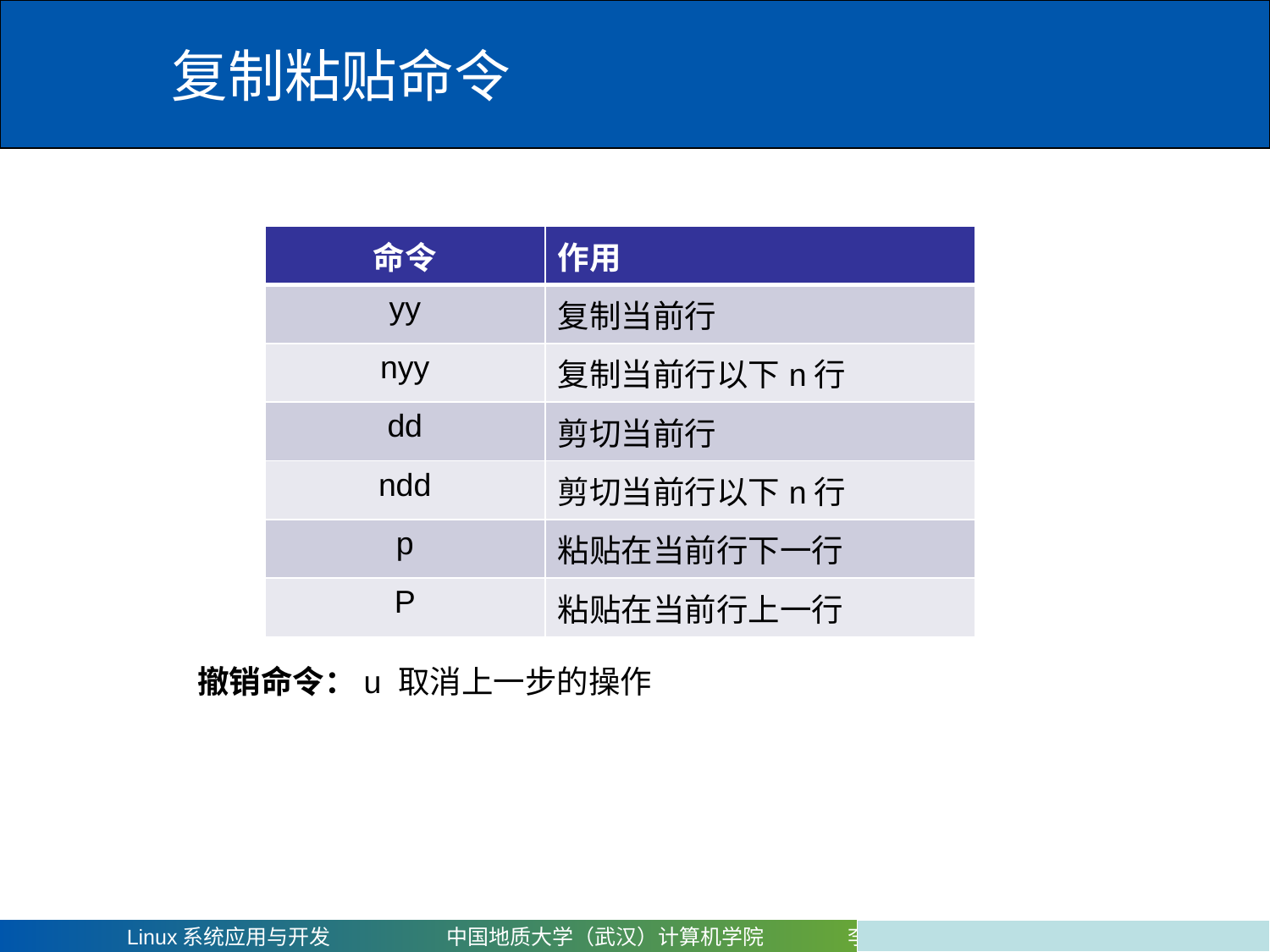

# 复制粘贴命令
| 命令 | 作用 |
| --- | --- |
| yy | 复制当前行 |
| nyy | 复制当前行以下n行 |
| dd | 剪切当前行 |
| ndd | 剪切当前行以下n行 |
| p | 粘贴在当前行下一行 |
| P | 粘贴在当前行上一行 |
撤销命令：u 取消上一步的操作